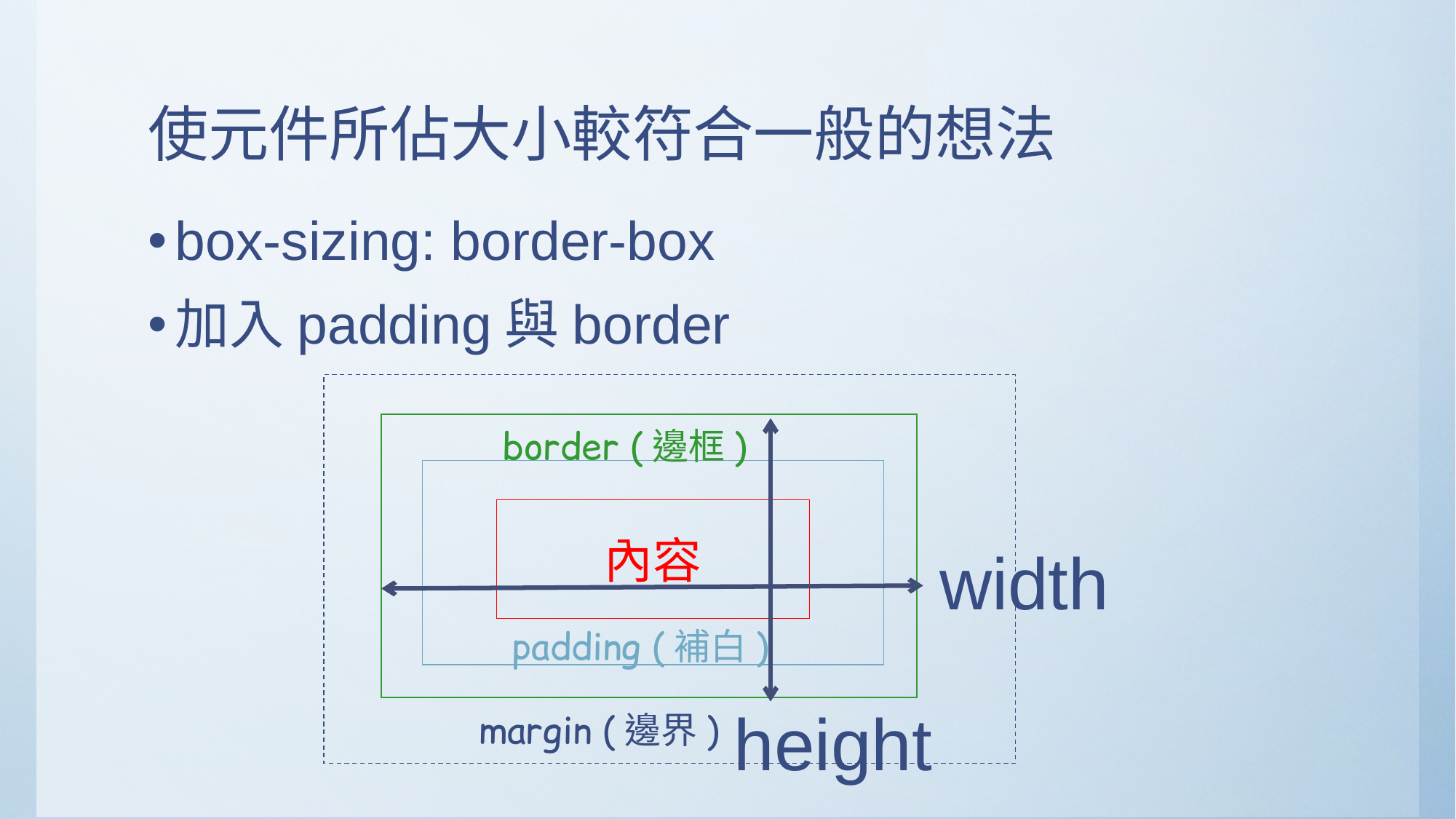

# 使元件所佔大小較符合一般的想法
box-sizing: border-box
加入padding與border

margin (邊界)

border (邊框)

padding (補白)
內容
width
height